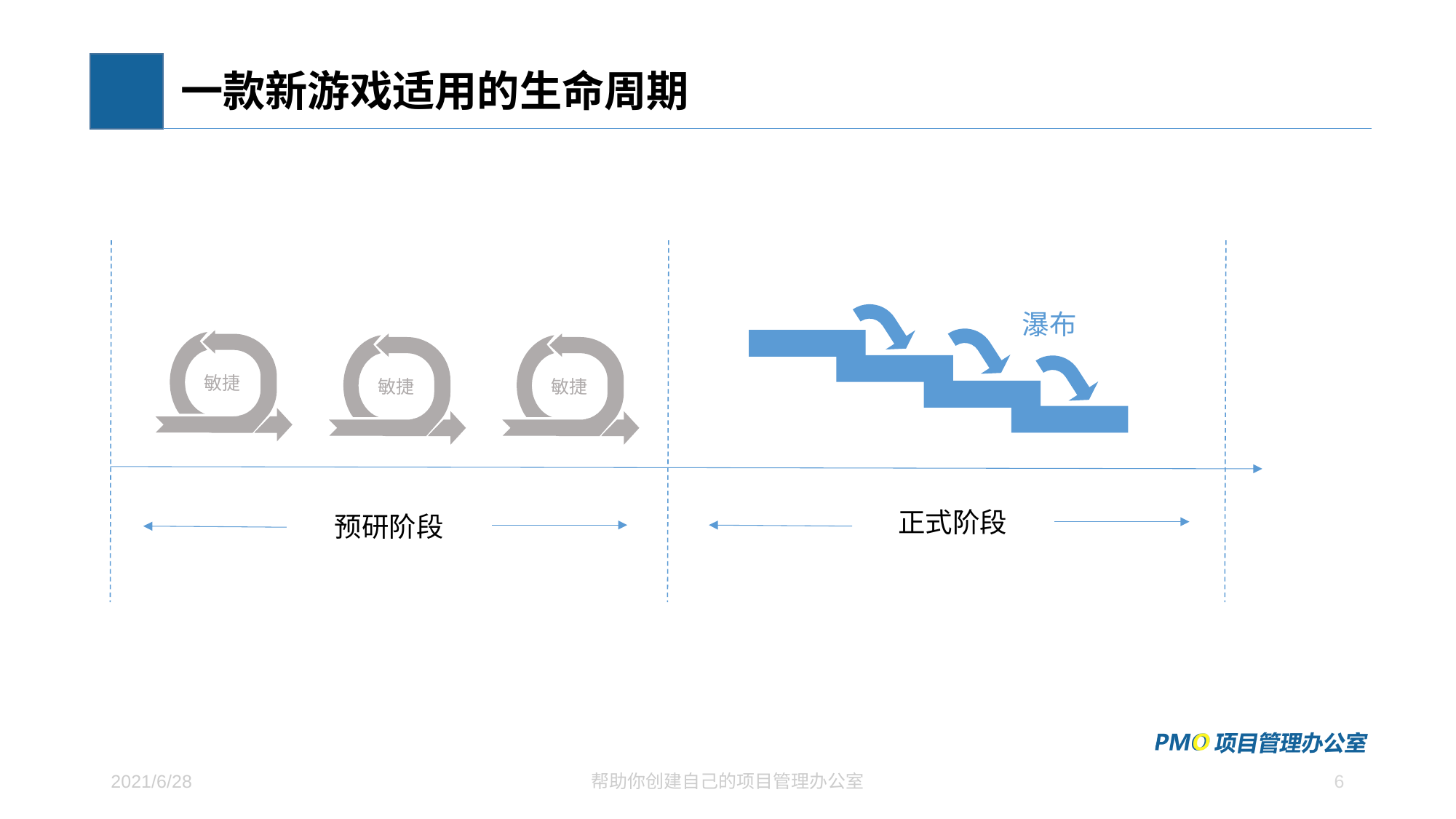

# 一款新游戏适用的生命周期
瀑布

敏捷
敏捷
敏捷

正式阶段
预研阶段
6
2021/6/28
帮助你创建自己的项目管理办公室